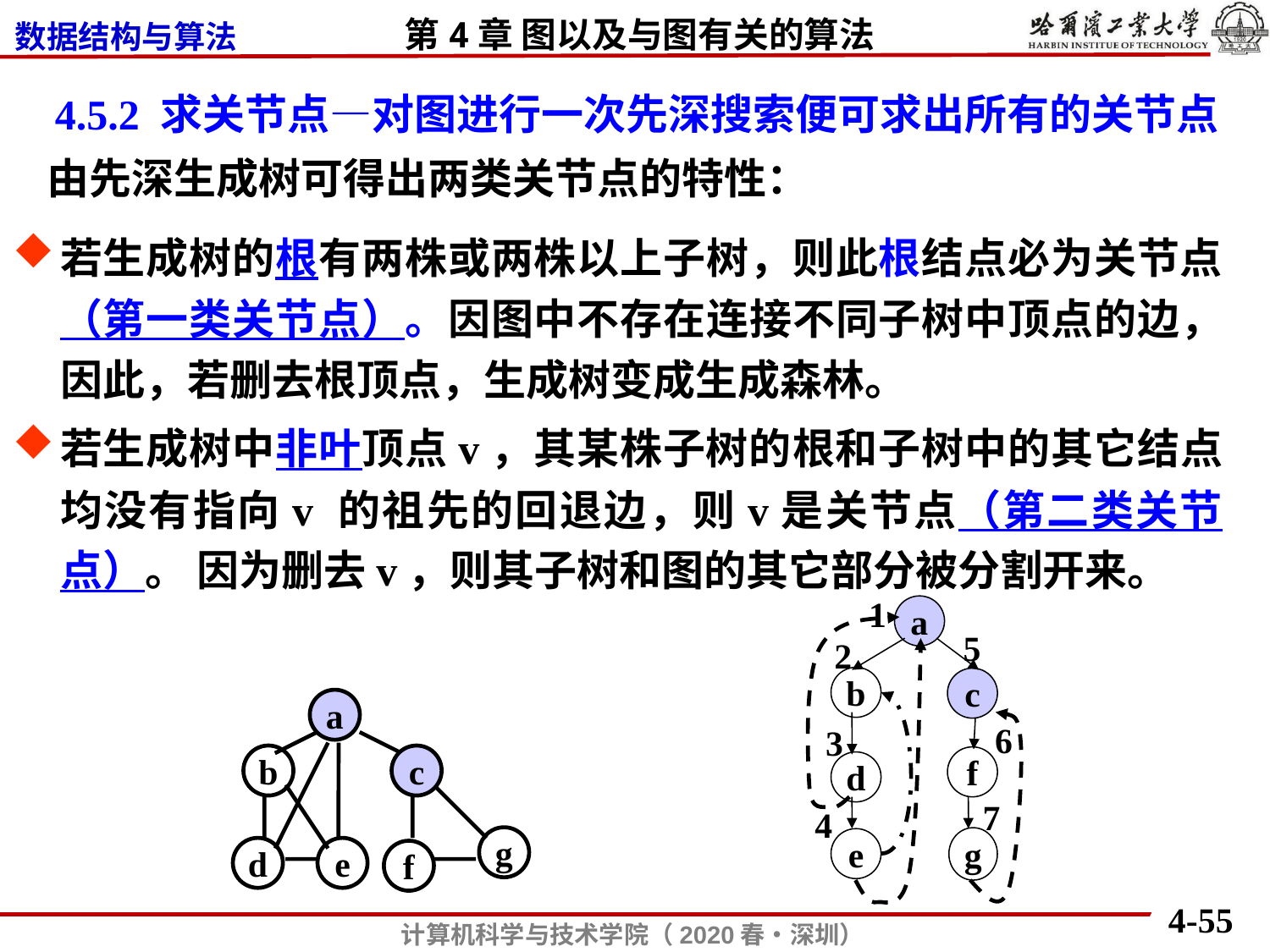

4.5.2 求关节点—对图进行一次先深搜索便可求出所有的关节点
由先深生成树可得出两类关节点的特性：
若生成树的根有两株或两株以上子树，则此根结点必为关节点 （第一类关节点）。因图中不存在连接不同子树中顶点的边，因此，若删去根顶点，生成树变成生成森林。
若生成树中非叶顶点v，其某株子树的根和子树中的其它结点均没有指向v 的祖先的回退边，则v是关节点（第二类关节点）。 因为删去v，则其子树和图的其它部分被分割开来。
1
a

5
2

b
c

6
3

f
d
7
4

g
e
a

b
c

g
d
e
f